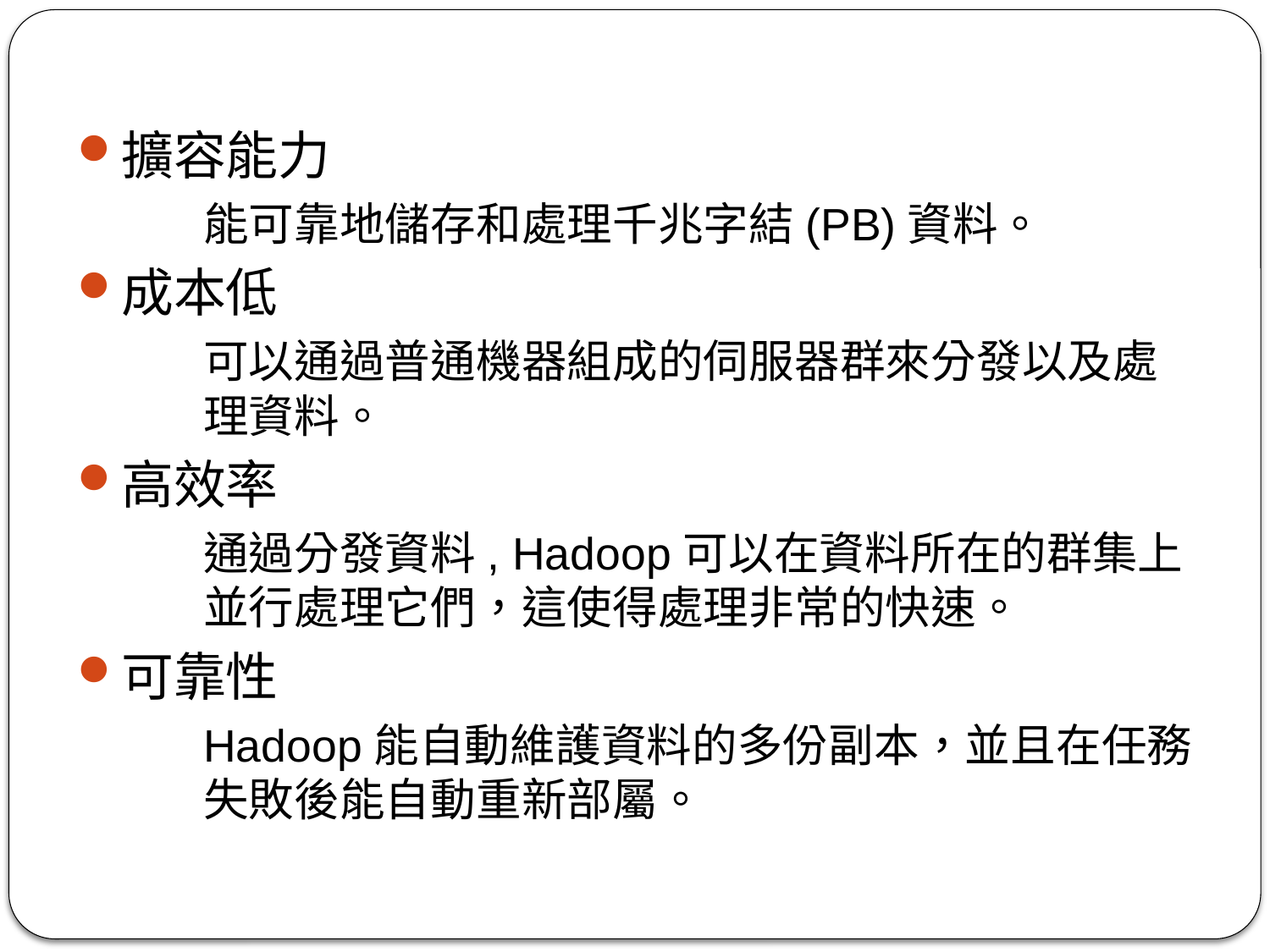

擴容能力
	能可靠地儲存和處理千兆字結(PB)資料。
成本低
	可以通過普通機器組成的伺服器群來分發以及處	理資料。
高效率
	通過分發資料, Hadoop可以在資料所在的群集上	並行處理它們，這使得處理非常的快速。
可靠性
	Hadoop能自動維護資料的多份副本，並且在任務	失敗後能自動重新部屬。